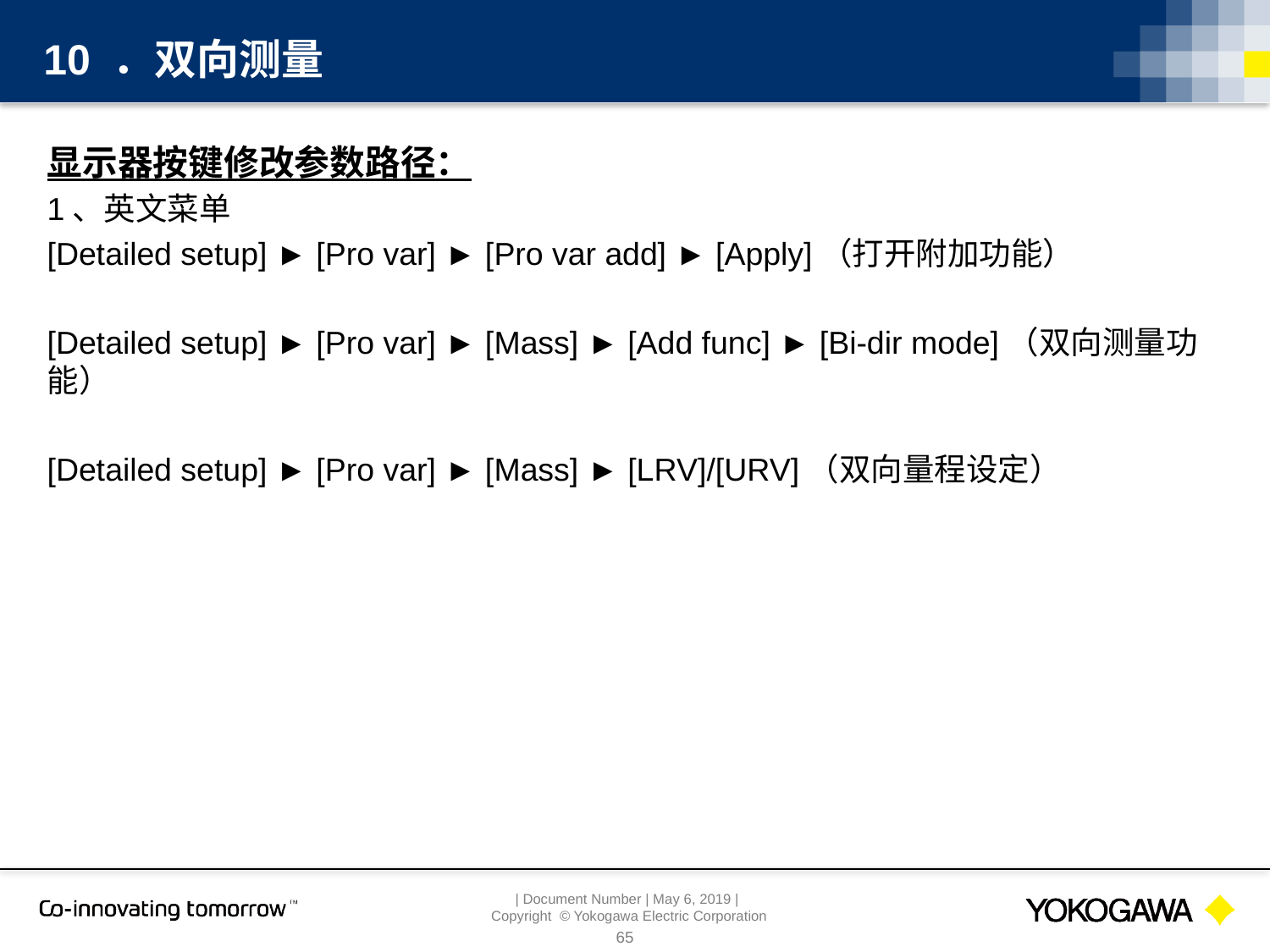

10 ．双向测量

显示器按键修改参数路径：
1、英文菜单
[Detailed setup] ► [Pro var] ► [Pro var add] ► [Apply]（打开附加功能）

[Detailed setup] ► [Pro var] ► [Mass] ► [Add func] ► [Bi-dir mode]（双向测量功能）

[Detailed setup] ► [Pro var] ► [Mass] ► [LRV]/[URV]（双向量程设定）